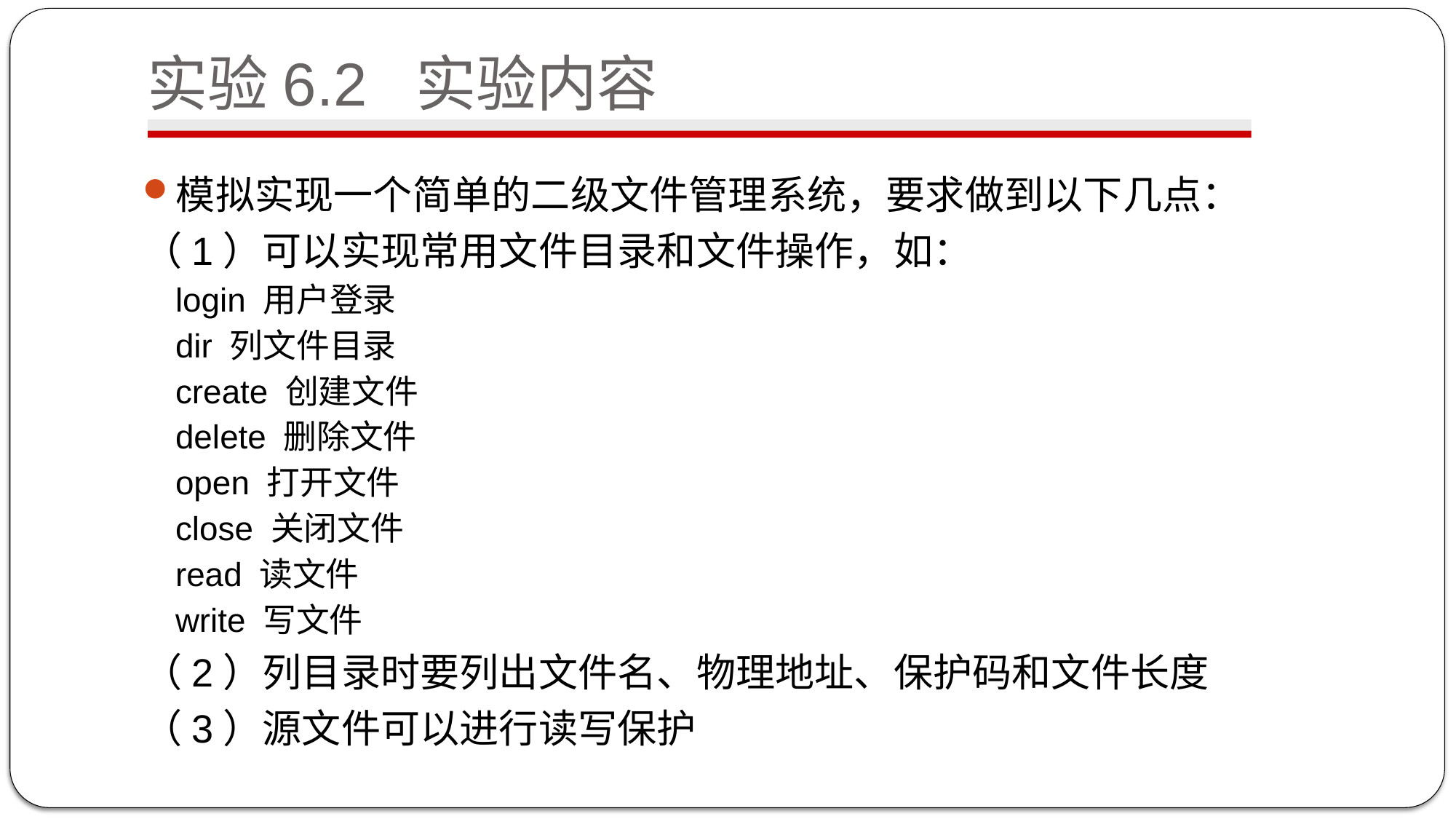

# 实验6.2  实验内容
模拟实现一个简单的二级文件管理系统，要求做到以下几点：
（1）可以实现常用文件目录和文件操作，如：
login 用户登录
dir 列文件目录
create 创建文件
delete 删除文件
open 打开文件
close 关闭文件
read 读文件
write 写文件
（2）列目录时要列出文件名、物理地址、保护码和文件长度
（3）源文件可以进行读写保护